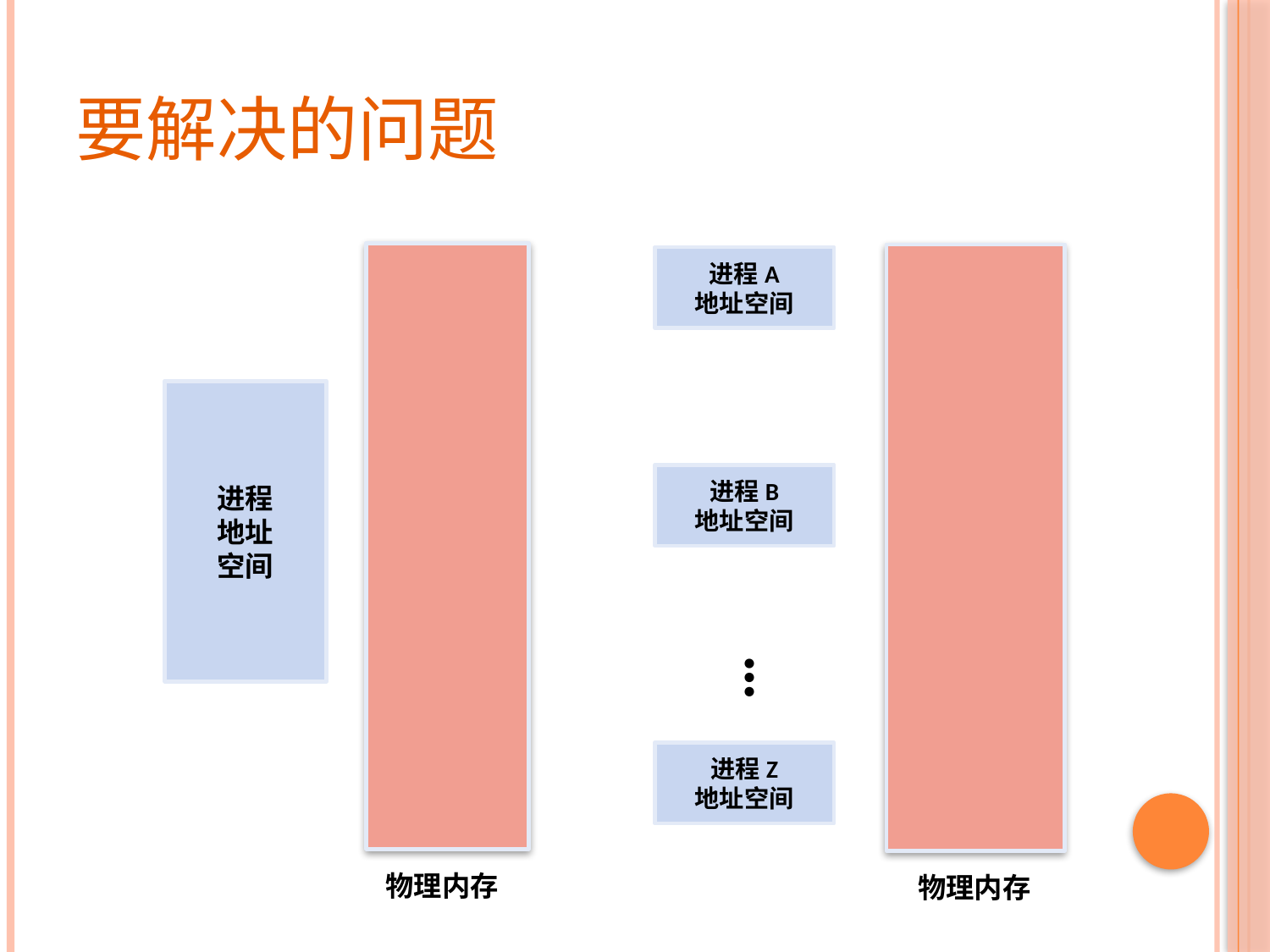

# 要解决的问题

进程A
地址空间
进程
地址
空间
进程B
地址空间
…
进程Z
地址空间
物理内存
物理内存